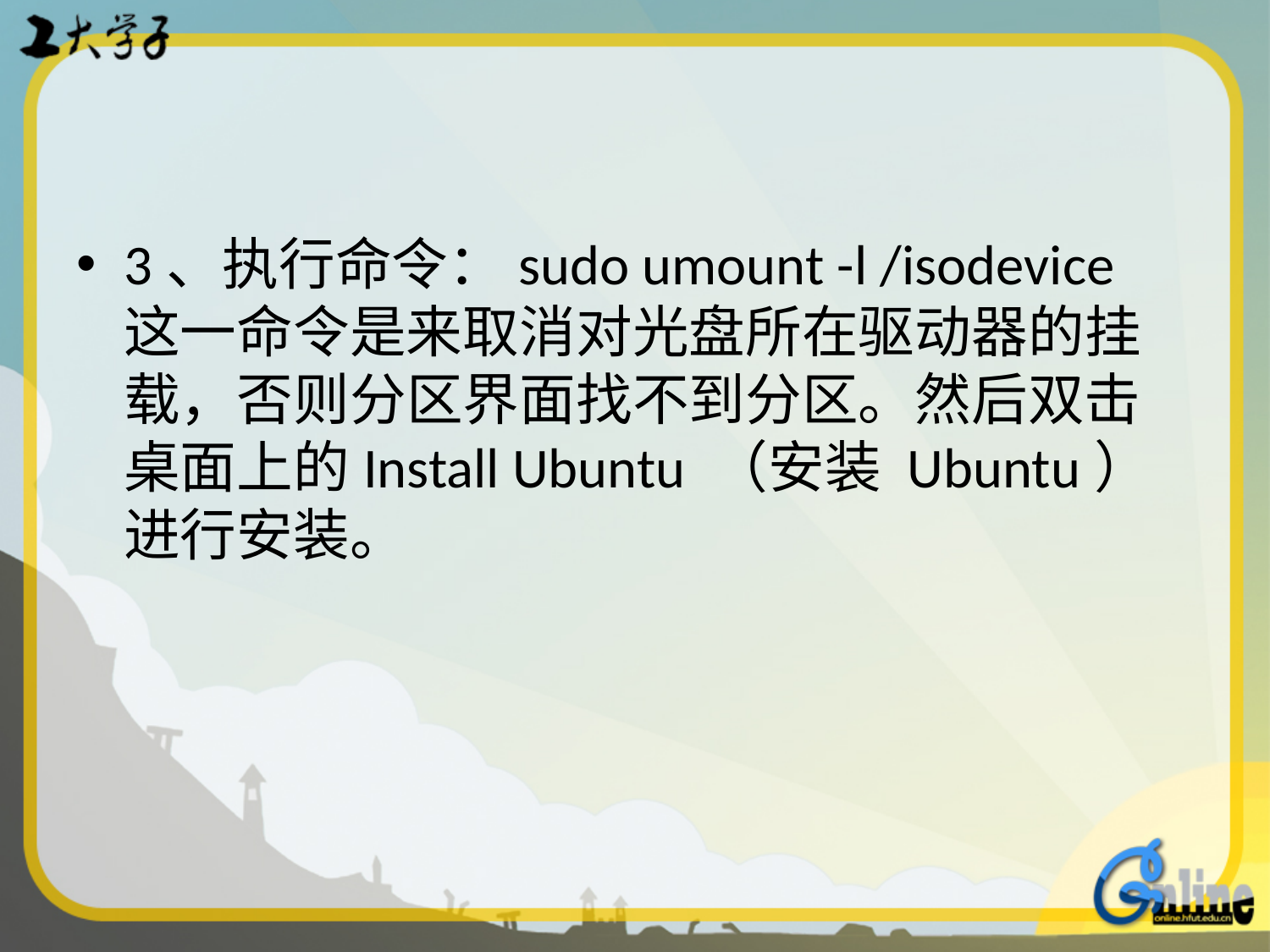

#
3、执行命令：sudo umount -l /isodevice
这一命令是来取消对光盘所在驱动器的挂载，否则分区界面找不到分区。然后双击桌面上的Install Ubuntu （安装 Ubuntu）进行安装。